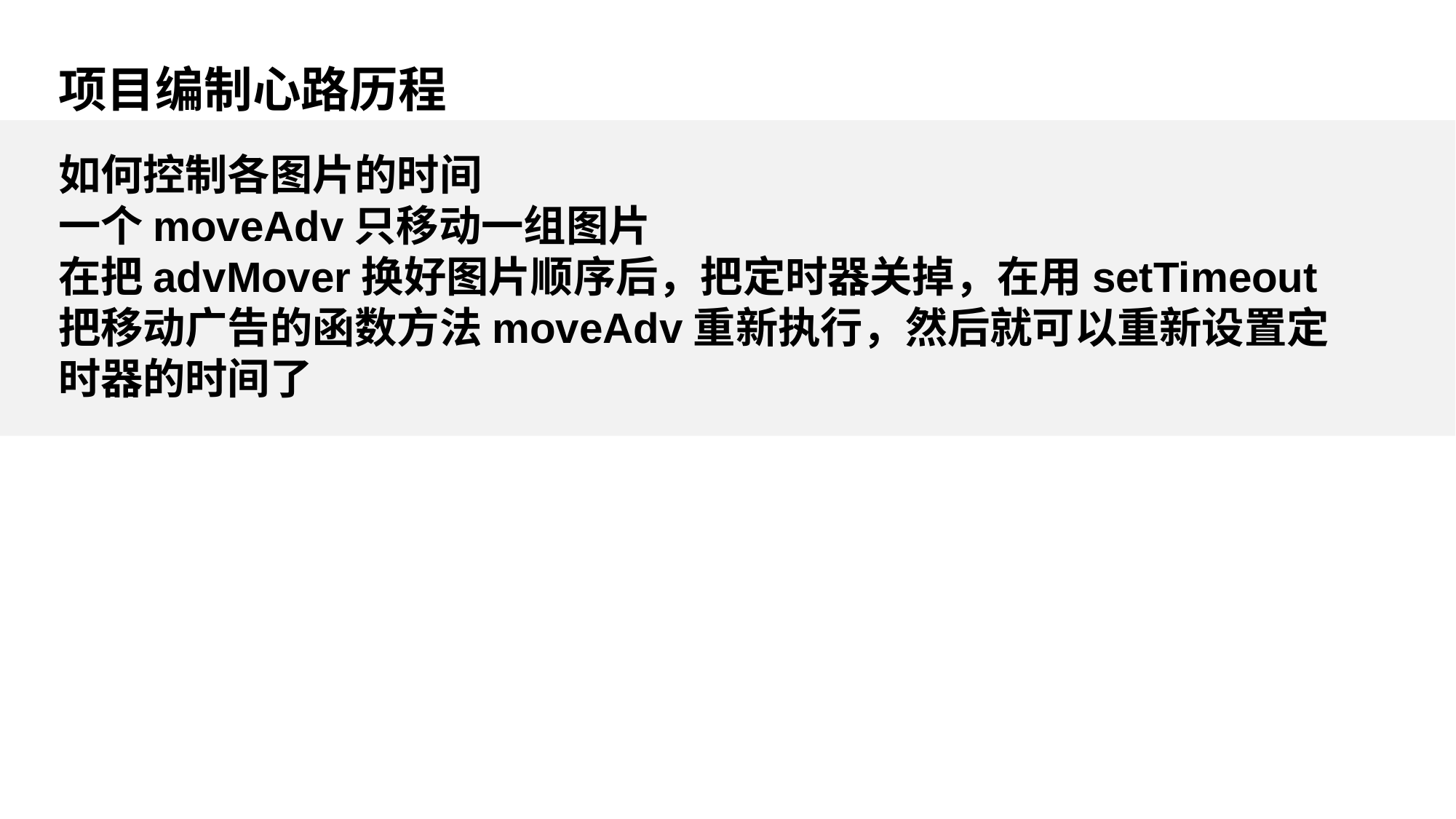

项目编制心路历程

如何控制各图片的时间
一个moveAdv只移动一组图片
在把advMover换好图片顺序后，把定时器关掉，在用setTimeout把移动广告的函数方法moveAdv重新执行，然后就可以重新设置定时器的时间了